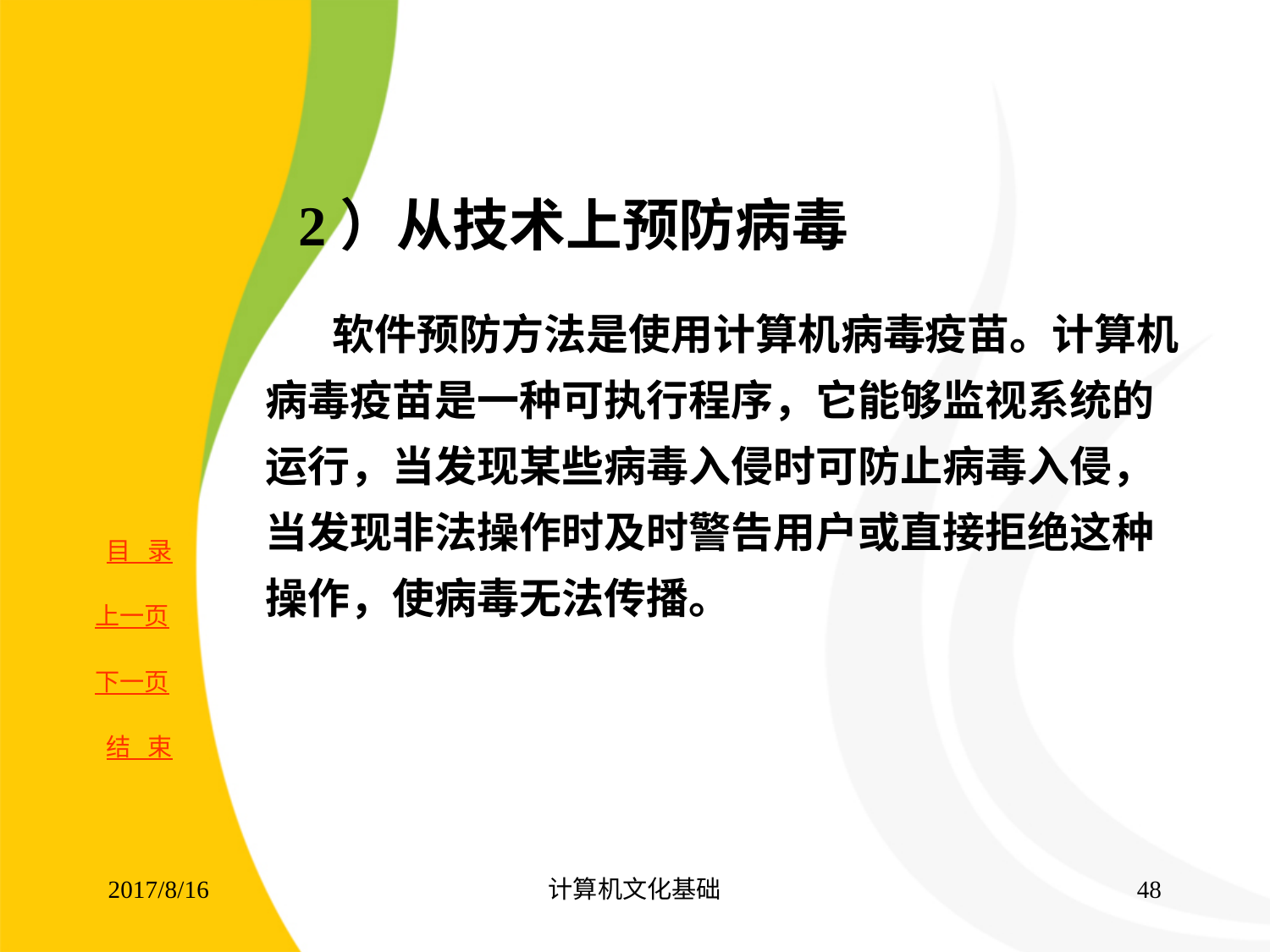

# 2）从技术上预防病毒
           软件预防方法是使用计算机病毒疫苗。计算机病毒疫苗是一种可执行程序，它能够监视系统的运行，当发现某些病毒入侵时可防止病毒入侵，当发现非法操作时及时警告用户或直接拒绝这种操作，使病毒无法传播。

2017/8/16
计算机文化基础
48